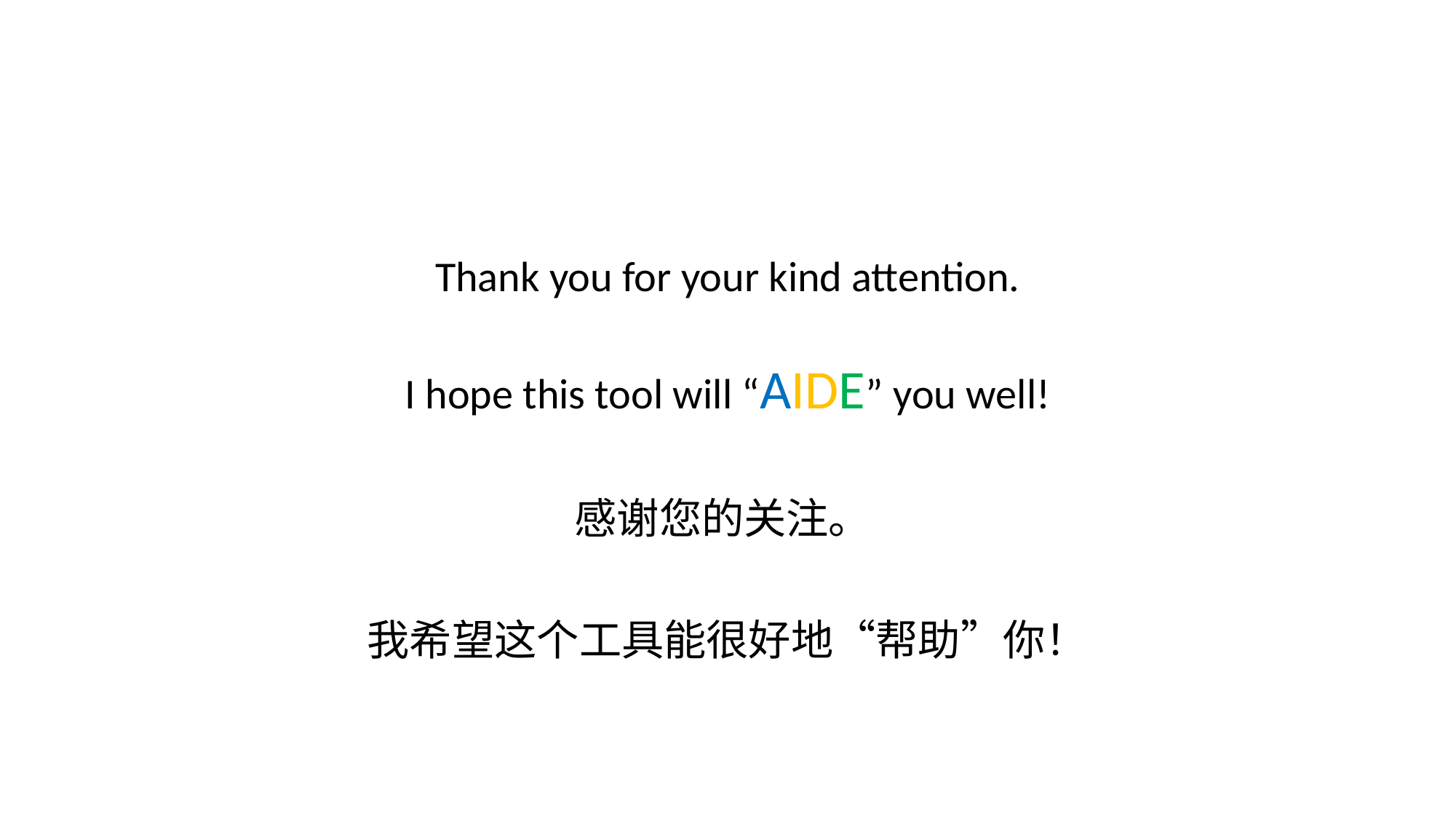

Thank you for your kind attention.
I hope this tool will “AIDE” you well!

感谢您的关注。

我希望这个工具能很好地“帮助”你！